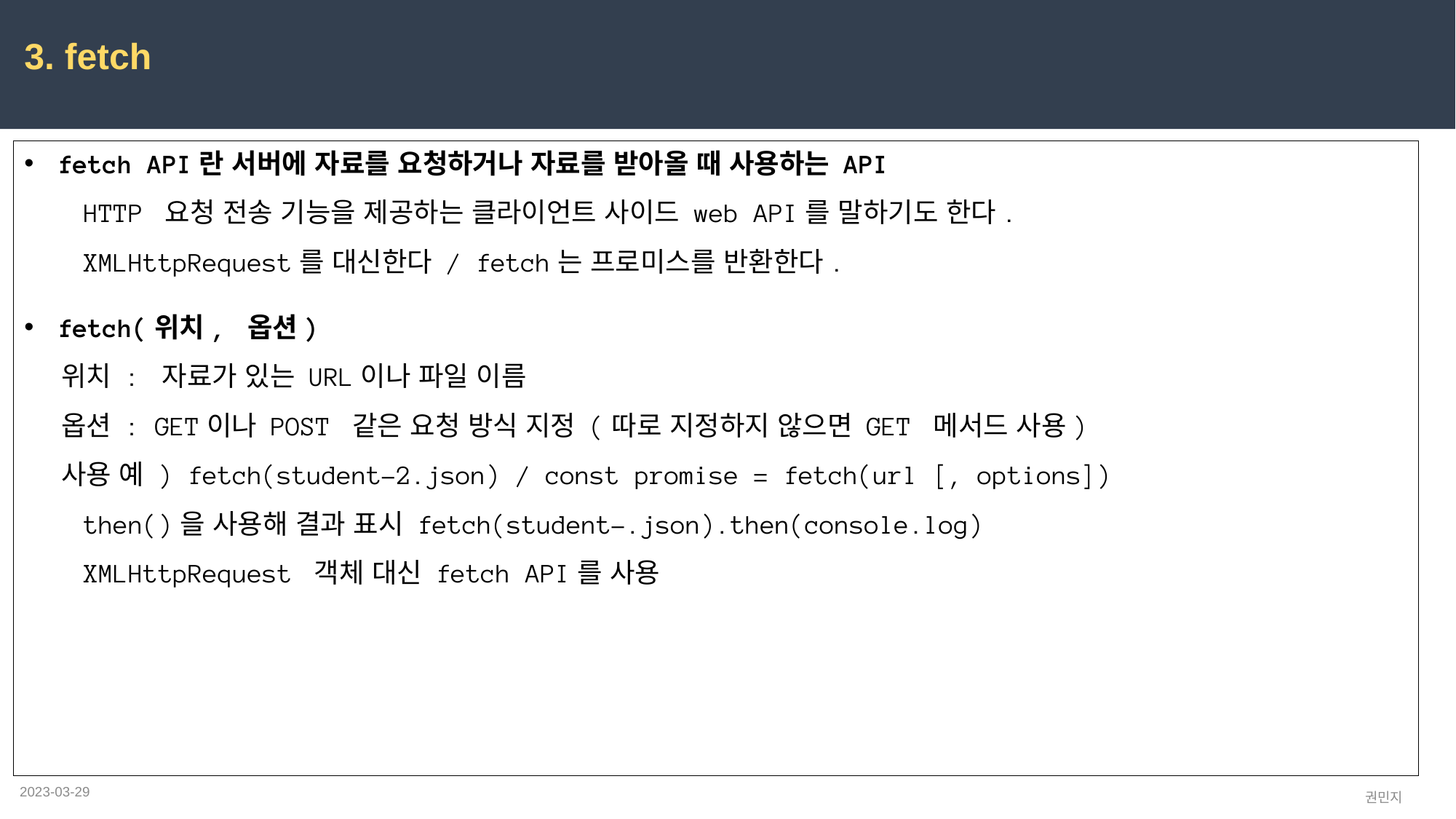

3. fetch
fetch API란 서버에 자료를 요청하거나 자료를 받아올 때 사용하는 API
    HTTP 요청 전송 기능을 제공하는 클라이언트 사이드 web API를 말하기도 한다.
    XMLHttpRequest를 대신한다 / fetch는 프로미스를 반환한다.

fetch(위치, 옵션)
    위치 : 자료가 있는 URL이나 파일 이름
    옵션 : GET이나 POST 같은 요청 방식 지정 (따로 지정하지 않으면 GET 메서드 사용)
    사용 예 ) fetch(student-2.json) / const promise = fetch(url [, options])
    then()을 사용해 결과 표시 fetch(student-.json).then(console.log)
    XMLHttpRequest 객체 대신 fetch API를 사용
2023-03-29
권민지